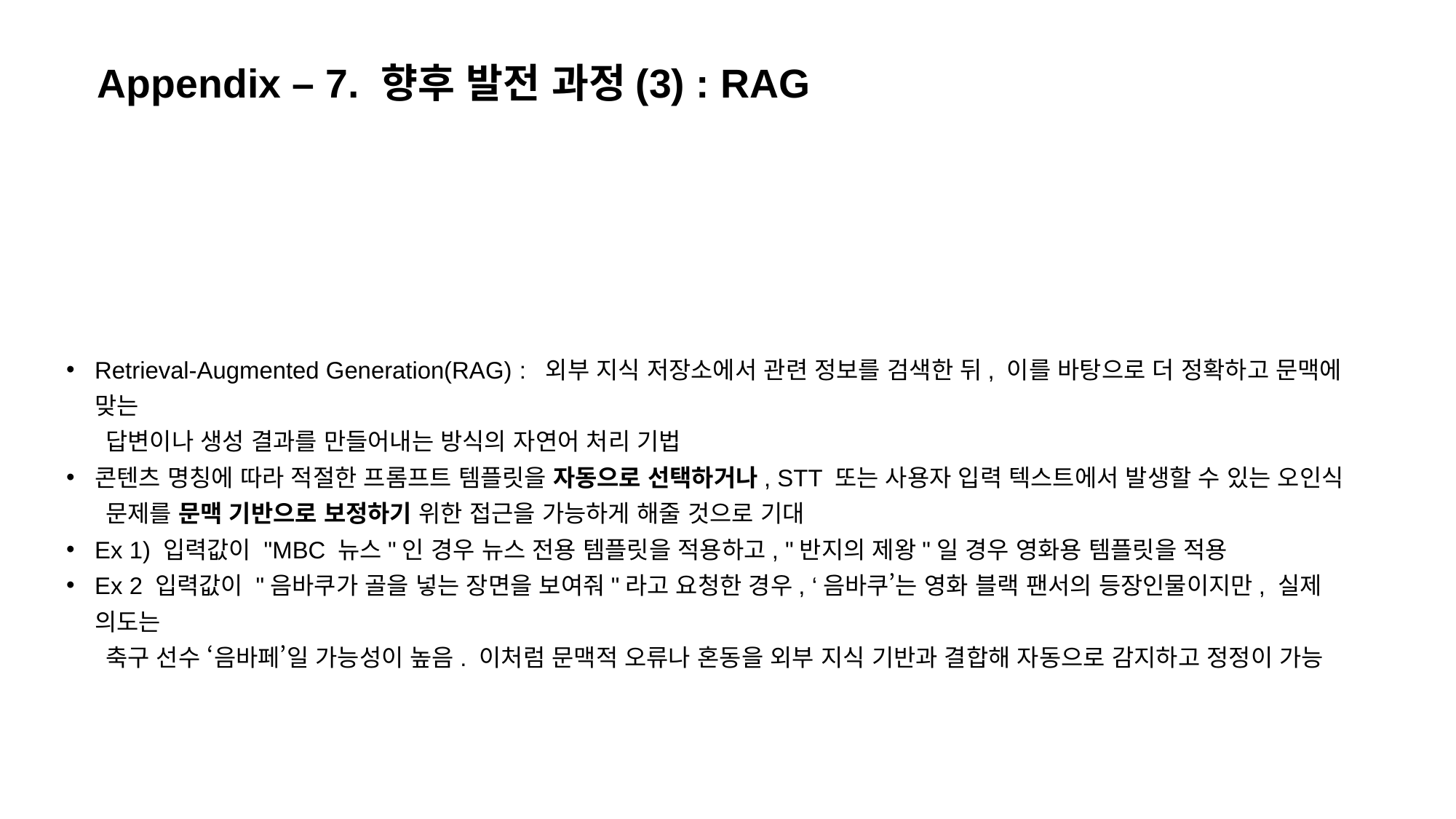

Appendix – 7. 향후 발전 과정(3) : RAG

Retrieval-Augmented Generation(RAG) :  외부 지식 저장소에서 관련 정보를 검색한 뒤, 이를 바탕으로 더 정확하고 문맥에 맞는
     답변이나 생성 결과를 만들어내는 방식의 자연어 처리 기법
콘텐츠 명칭에 따라 적절한 프롬프트 템플릿을 자동으로 선택하거나, STT 또는 사용자 입력 텍스트에서 발생할 수 있는 오인식
     문제를 문맥 기반으로 보정하기 위한 접근을 가능하게 해줄 것으로 기대
Ex 1) 입력값이 "MBC 뉴스"인 경우 뉴스 전용 템플릿을 적용하고, "반지의 제왕"일 경우 영화용 템플릿을 적용
Ex 2 입력값이 "음바쿠가 골을 넣는 장면을 보여줘"라고 요청한 경우, ‘음바쿠’는 영화 블랙 팬서의 등장인물이지만, 실제 의도는
     축구 선수 ‘음바페’일 가능성이 높음. 이처럼 문맥적 오류나 혼동을 외부 지식 기반과 결합해 자동으로 감지하고 정정이 가능